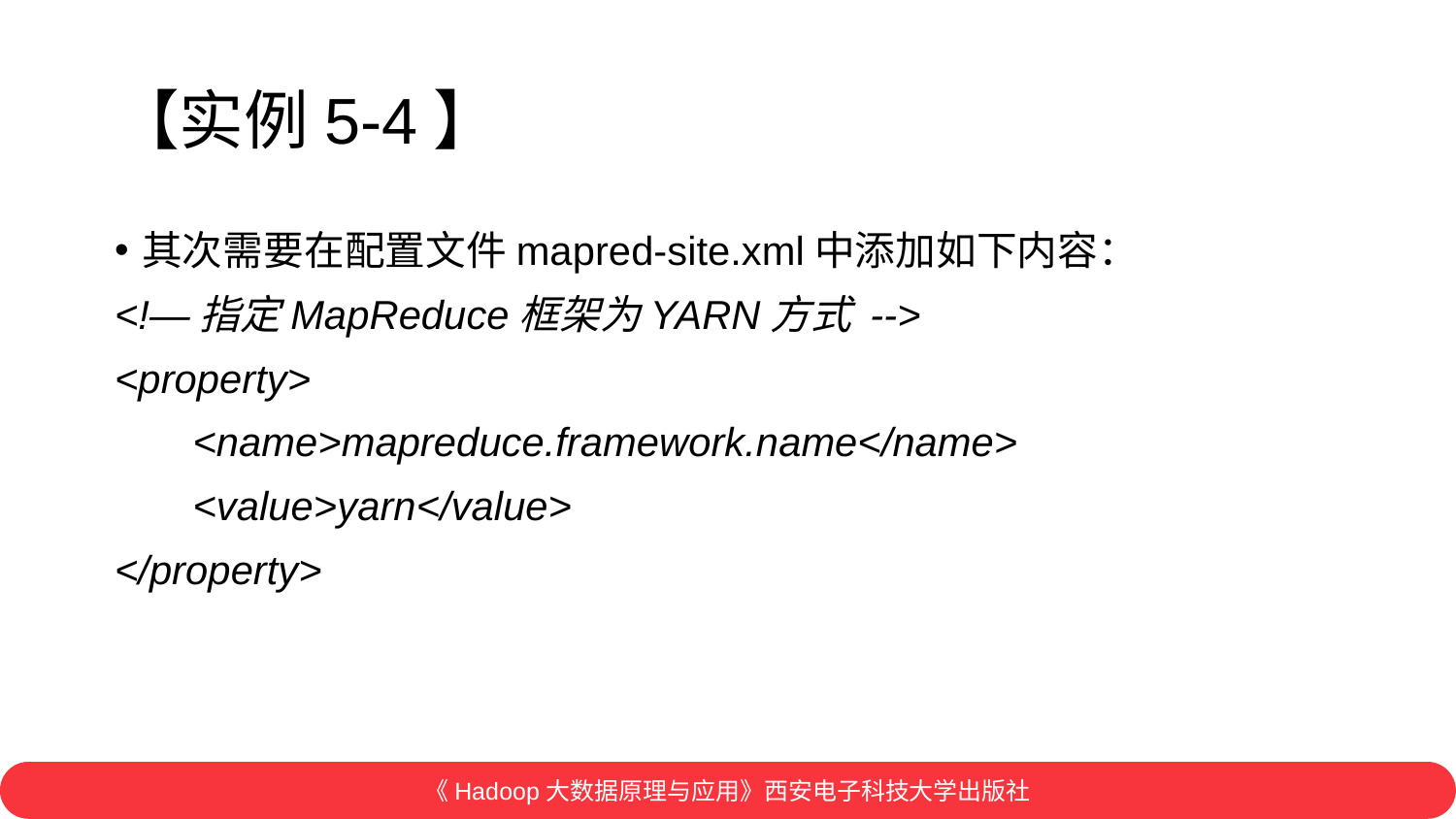

# 【实例5-4】
其次需要在配置文件mapred-site.xml中添加如下内容：
<!—指定MapReduce框架为YARN方式 -->
<property>
       <name>mapreduce.framework.name</name>
       <value>yarn</value>
</property>